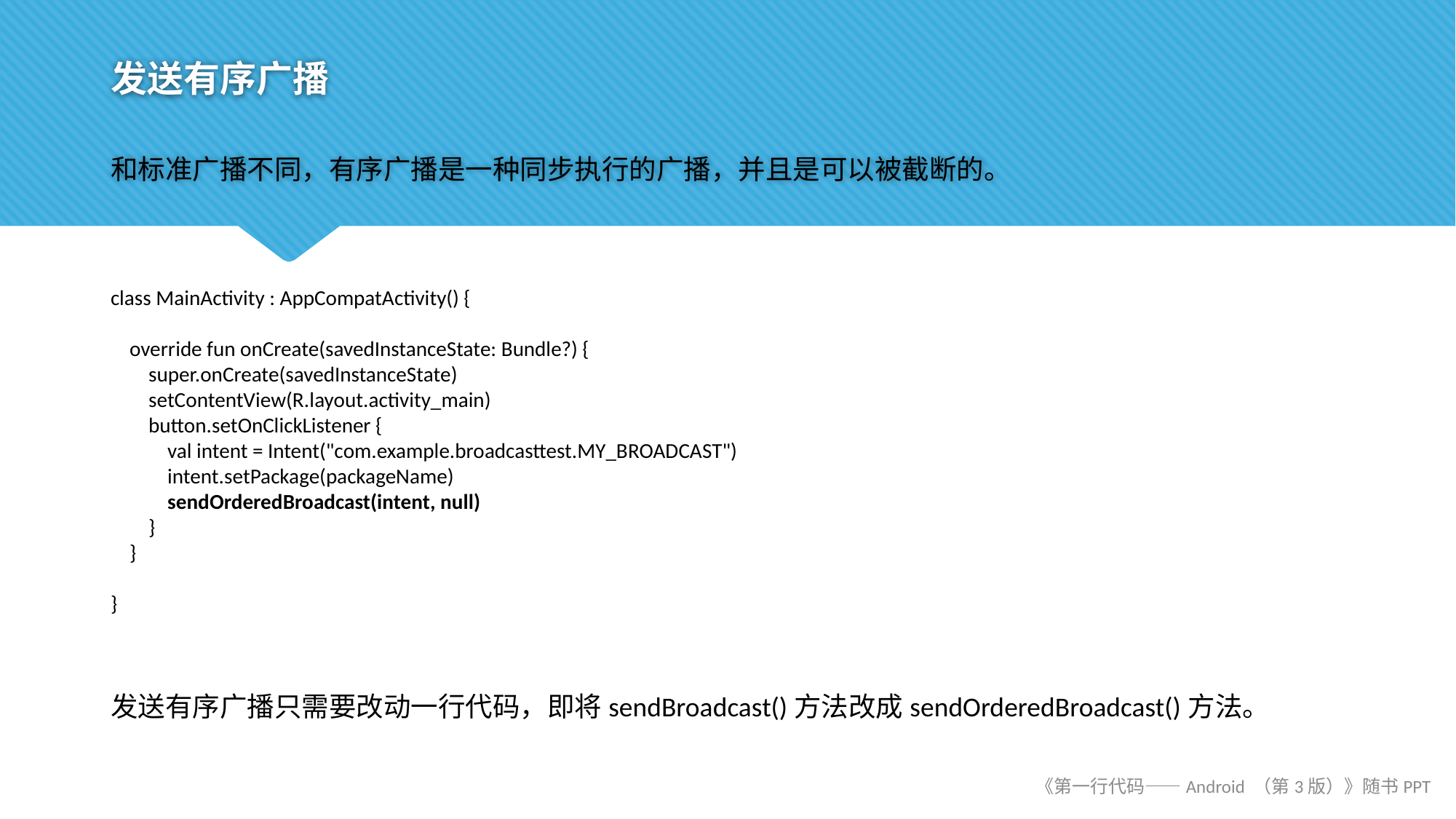

# 发送有序广播
和标准广播不同，有序广播是一种同步执行的广播，并且是可以被截断的。
class MainActivity : AppCompatActivity() {

    override fun onCreate(savedInstanceState: Bundle?) {
        super.onCreate(savedInstanceState)
        setContentView(R.layout.activity_main)
        button.setOnClickListener {
            val intent = Intent("com.example.broadcasttest.MY_BROADCAST")
            intent.setPackage(packageName)
            sendOrderedBroadcast(intent, null)
        }
    }

}
发送有序广播只需要改动一行代码，即将sendBroadcast()方法改成sendOrderedBroadcast()方法。